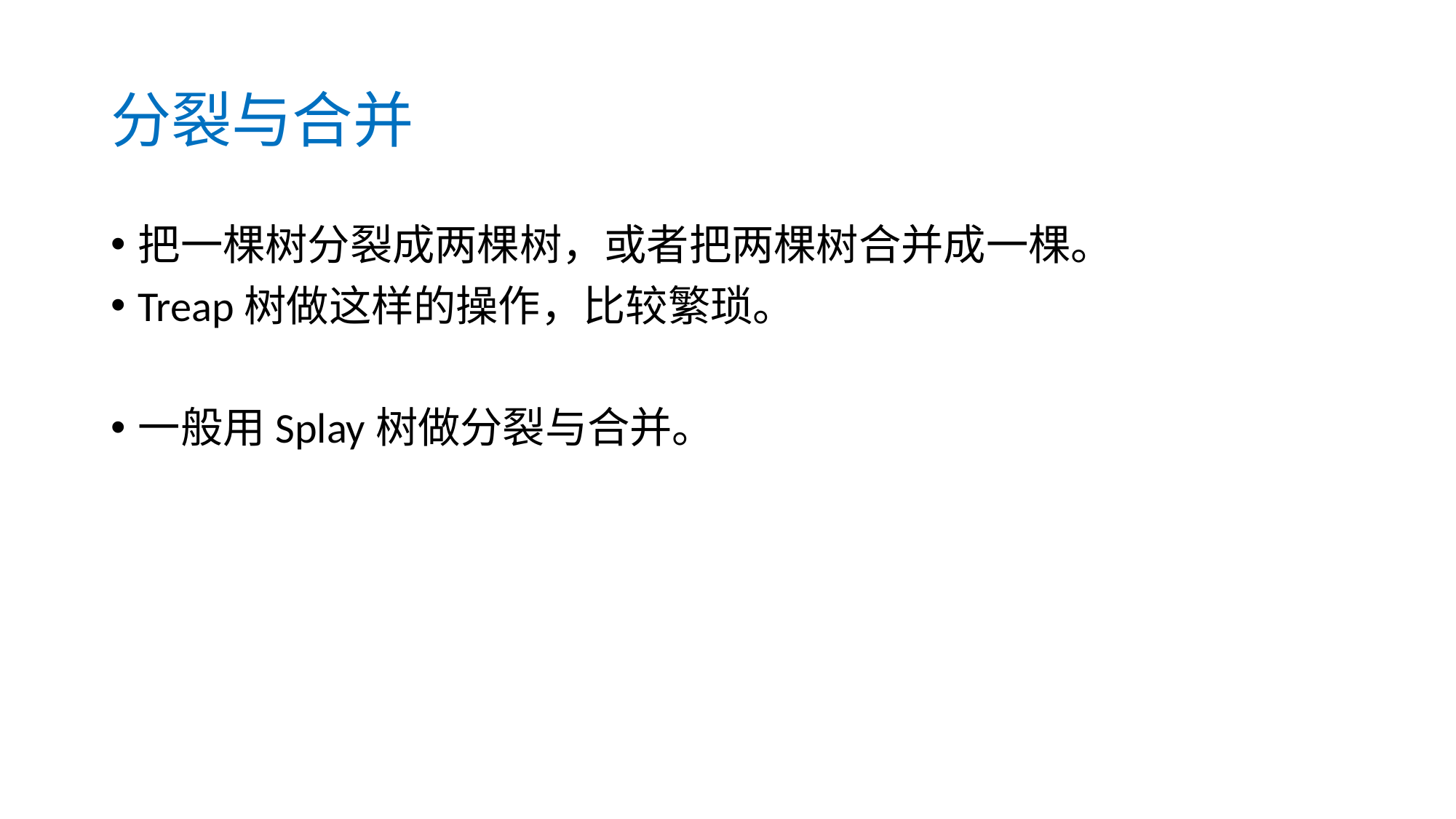

# 分裂与合并
把一棵树分裂成两棵树，或者把两棵树合并成一棵。
Treap树做这样的操作，比较繁琐。

一般用Splay树做分裂与合并。